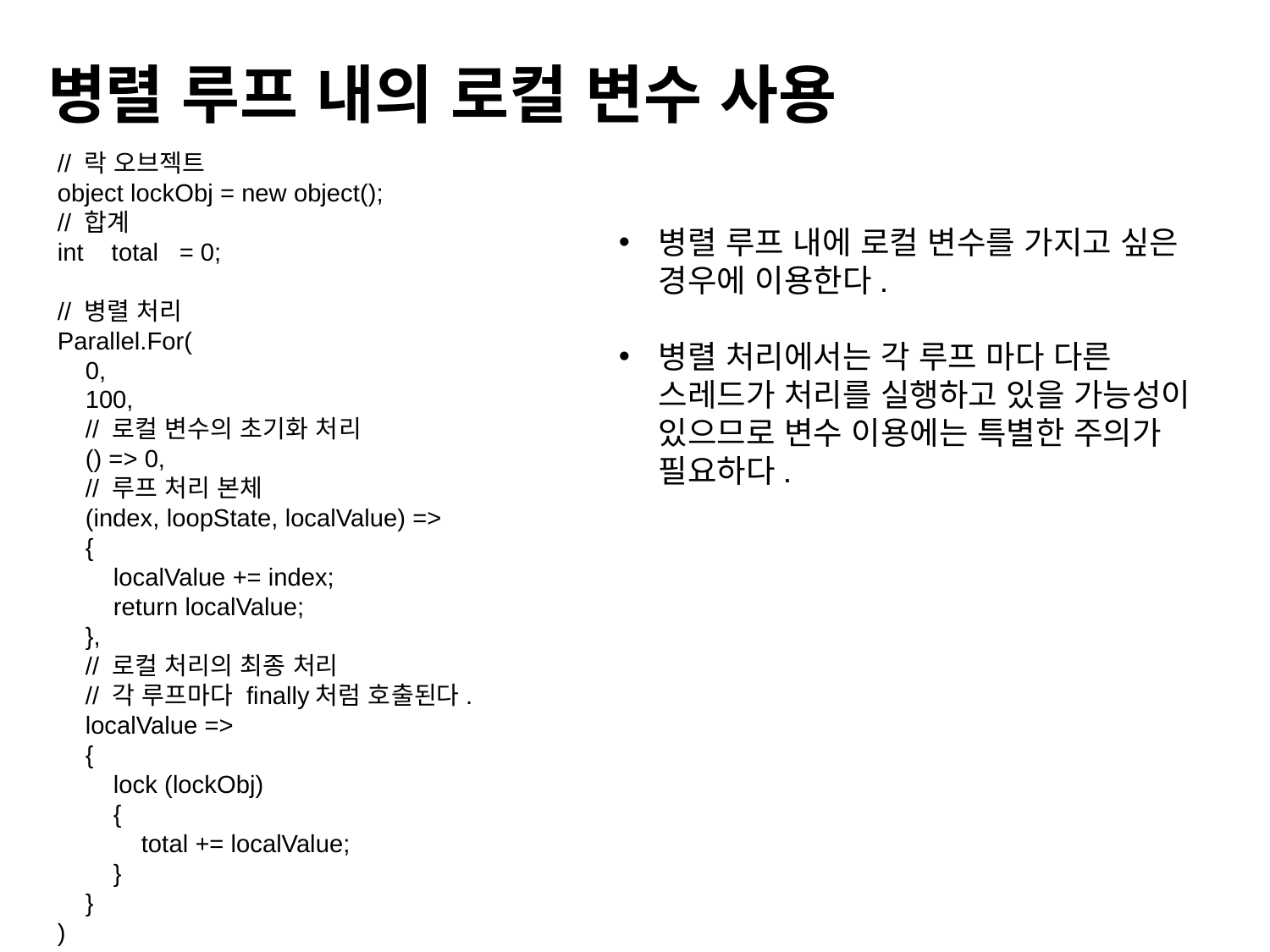

병렬 루프 내의 로컬 변수 사용
// 락 오브젝트
object lockObj = new object();
// 합계
int    total   = 0;

// 병렬 처리
Parallel.For(
    0,
    100,
    // 로컬 변수의 초기화 처리
    () => 0,
    // 루프 처리 본체
    (index, loopState, localValue) =>
    {
        localValue += index;
        return localValue;
    },
    // 로컬 처리의 최종 처리
    // 각 루프마다 finally처럼 호출된다.
    localValue =>
    {
        lock (lockObj)
        {
            total += localValue;
        }
    }
)
병렬 루프 내에 로컬 변수를 가지고 싶은 경우에 이용한다.
병렬 처리에서는 각 루프 마다 다른 스레드가 처리를 실행하고 있을 가능성이 있으므로 변수 이용에는 특별한 주의가 필요하다.